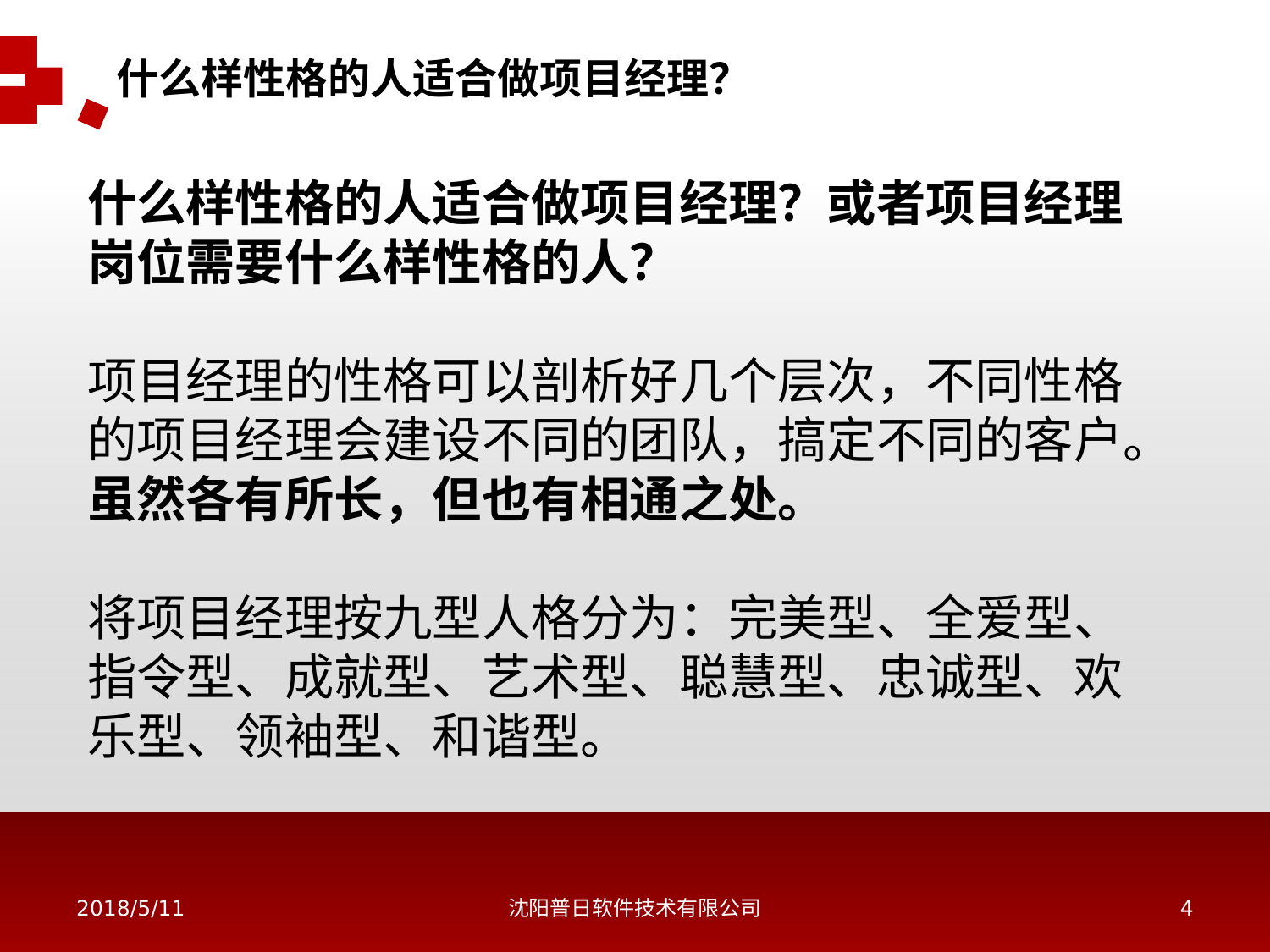

什么样性格的人适合做项目经理？
什么样性格的人适合做项目经理？或者项目经理岗位需要什么样性格的人？

项目经理的性格可以剖析好几个层次，不同性格的项目经理会建设不同的团队，搞定不同的客户。虽然各有所长，但也有相通之处。

将项目经理按九型人格分为：完美型、全爱型、指令型、成就型、艺术型、聪慧型、忠诚型、欢乐型、领袖型、和谐型。

2018/5/11
沈阳普日软件技术有限公司
4